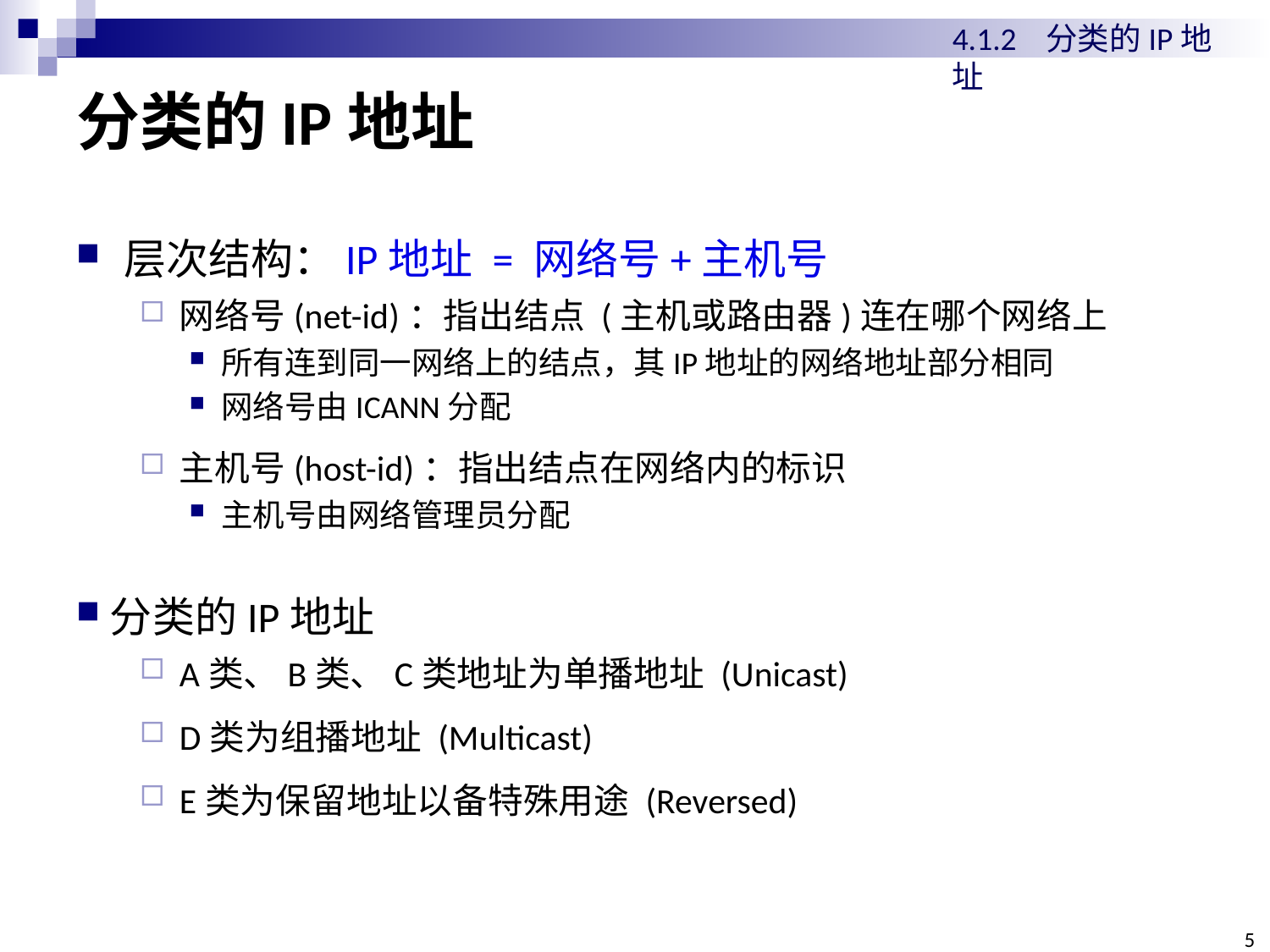

4.1.2   分类的IP地址
# 分类的IP地址
层次结构：IP地址 = 网络号+主机号
网络号(net-id)：指出结点 (主机或路由器)连在哪个网络上
所有连到同一网络上的结点，其IP地址的网络地址部分相同
网络号由ICANN分配
主机号(host-id)：指出结点在网络内的标识
主机号由网络管理员分配
分类的IP地址
A类、B类、C类地址为单播地址 (Unicast)
D类为组播地址 (Multicast)
E类为保留地址以备特殊用途 (Reversed)

5